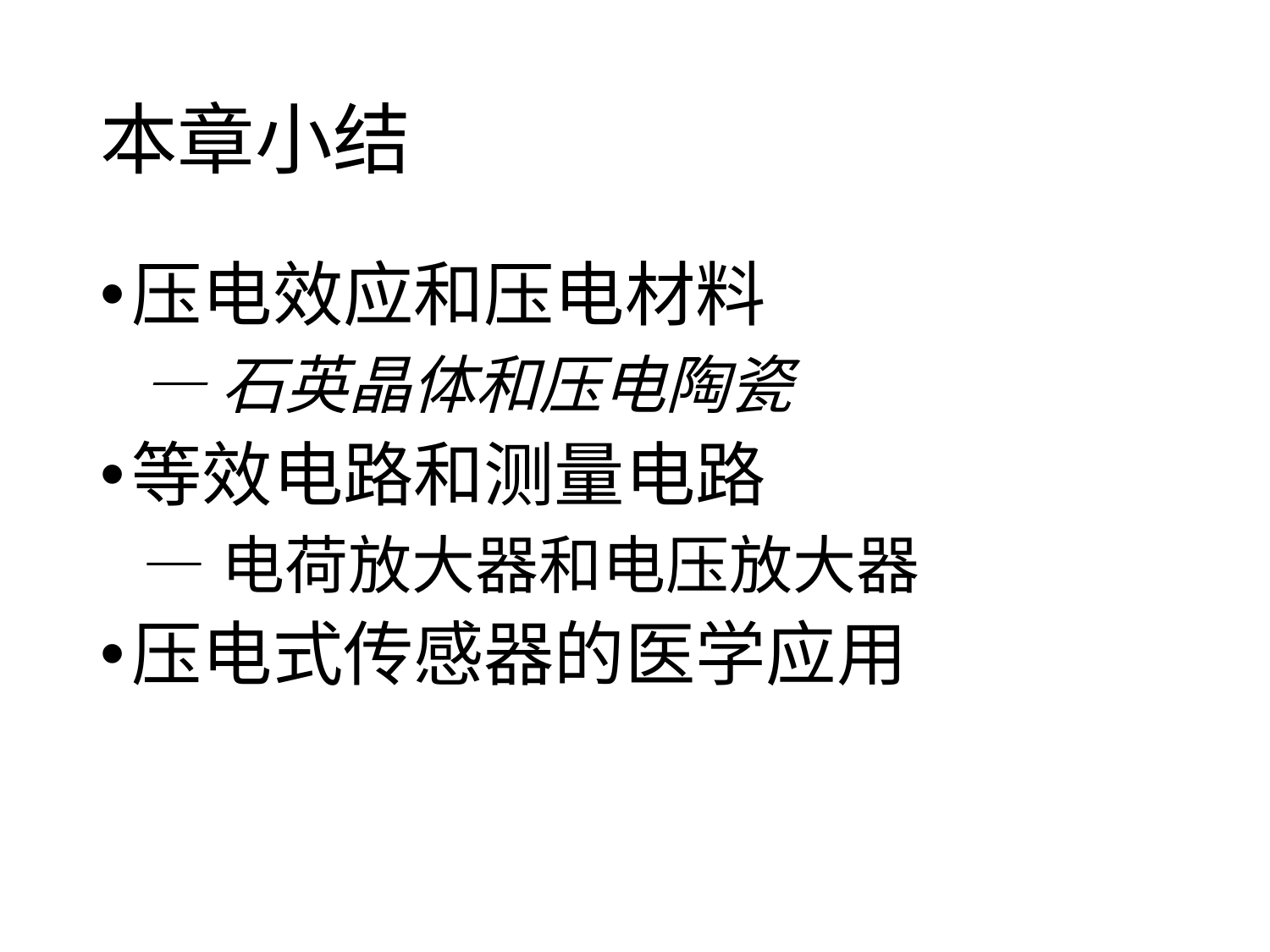

# 本章小结
压电效应和压电材料
   —石英晶体和压电陶瓷
等效电路和测量电路
   —电荷放大器和电压放大器
压电式传感器的医学应用